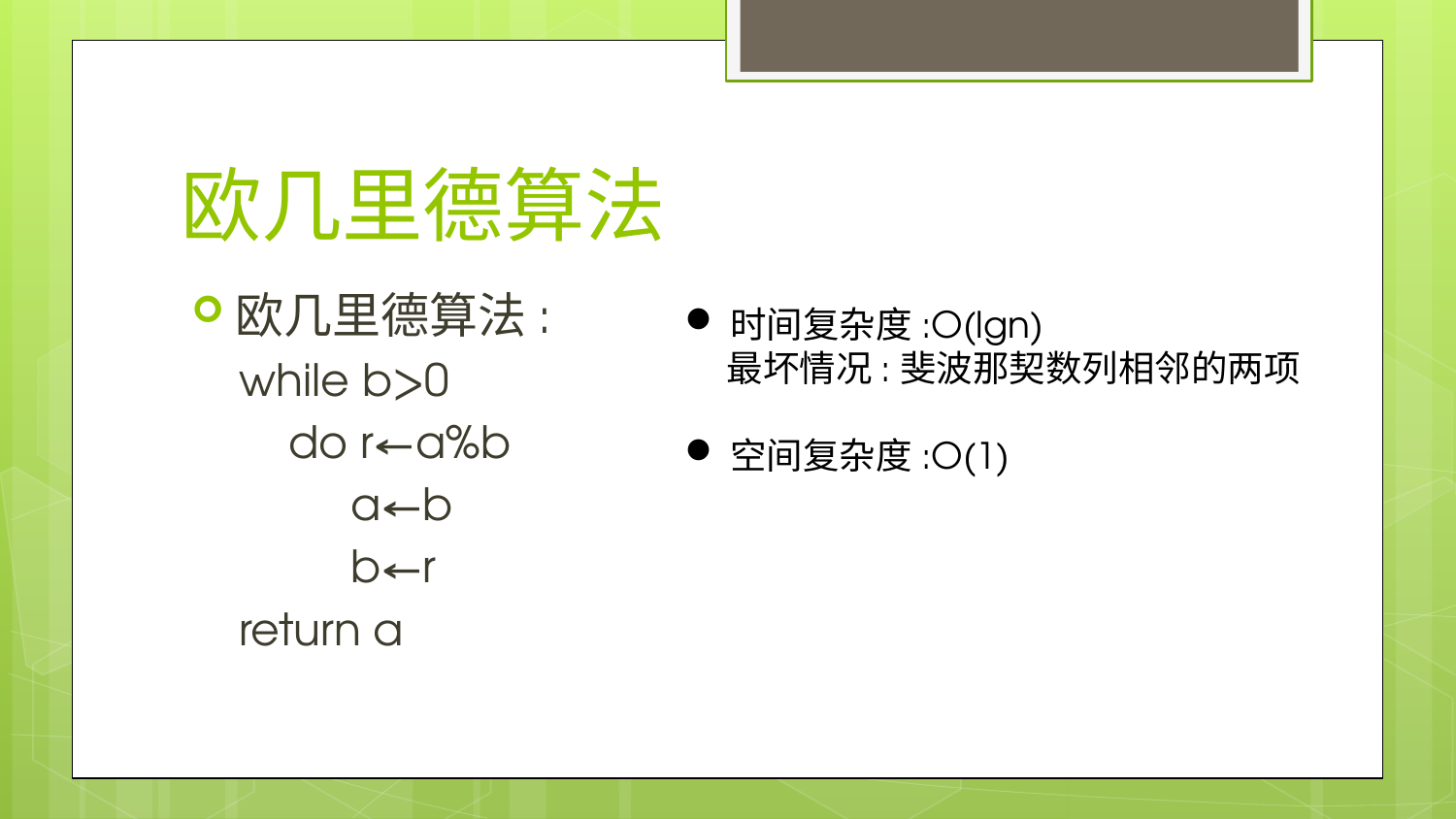

# 欧几里德算法
欧几里德算法:
while b>0
    do r←a%b
         a←b
         b←r
return a
时间复杂度:O(lgn)
    最坏情况:斐波那契数列相邻的两项

空间复杂度:O(1)